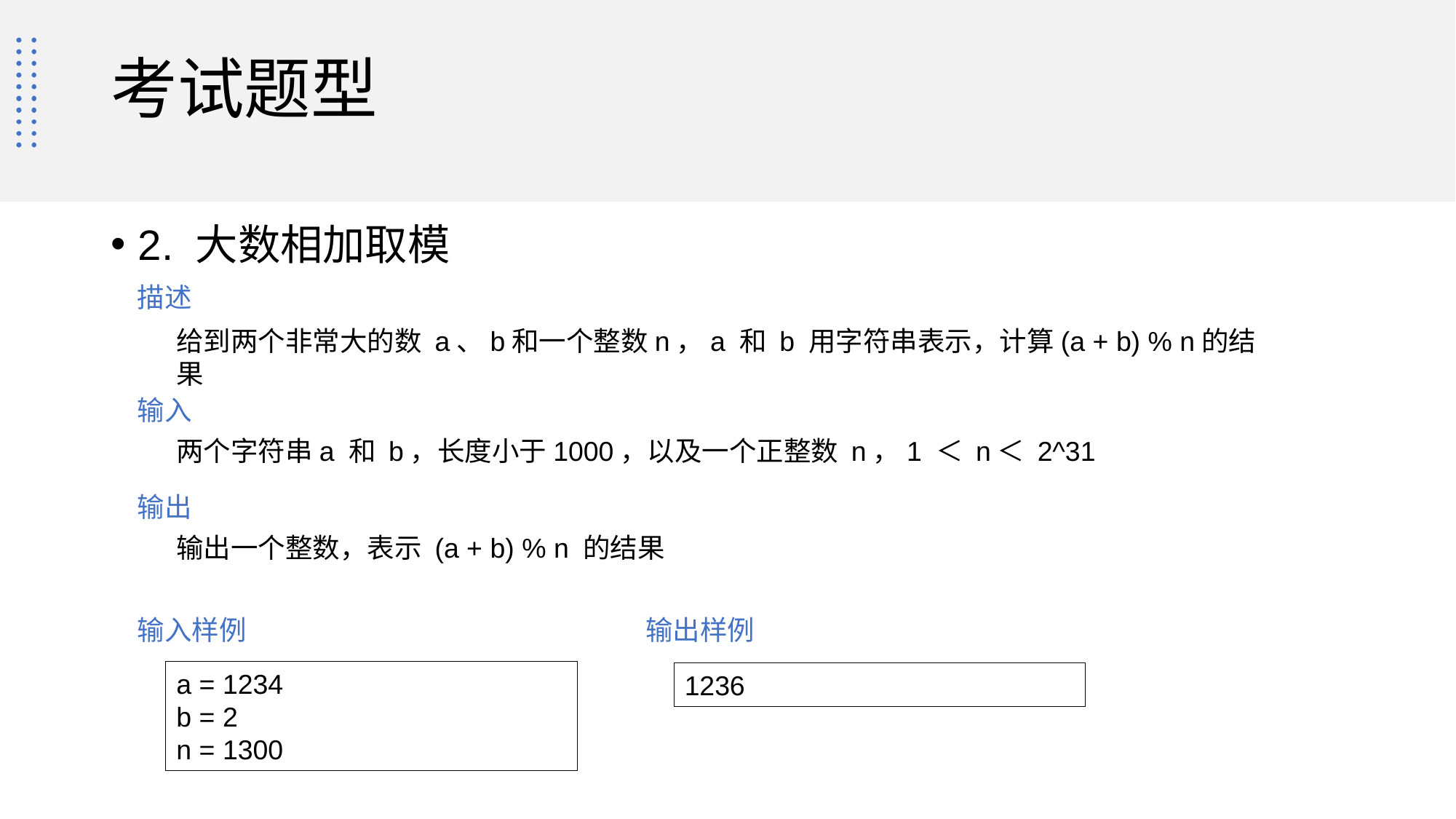

# 考试题型
2. 大数相加取模
描述
给到两个非常大的数 a、b和一个整数n，a 和 b 用字符串表示，计算(a + b) % n的结果
输入
两个字符串a 和 b，长度小于1000，以及一个正整数 n，1 ＜ n＜ 2^31
输出
输出一个整数，表示 (a + b) % n 的结果
输入样例
输出样例
a = 1234
b = 2
n = 1300
1236